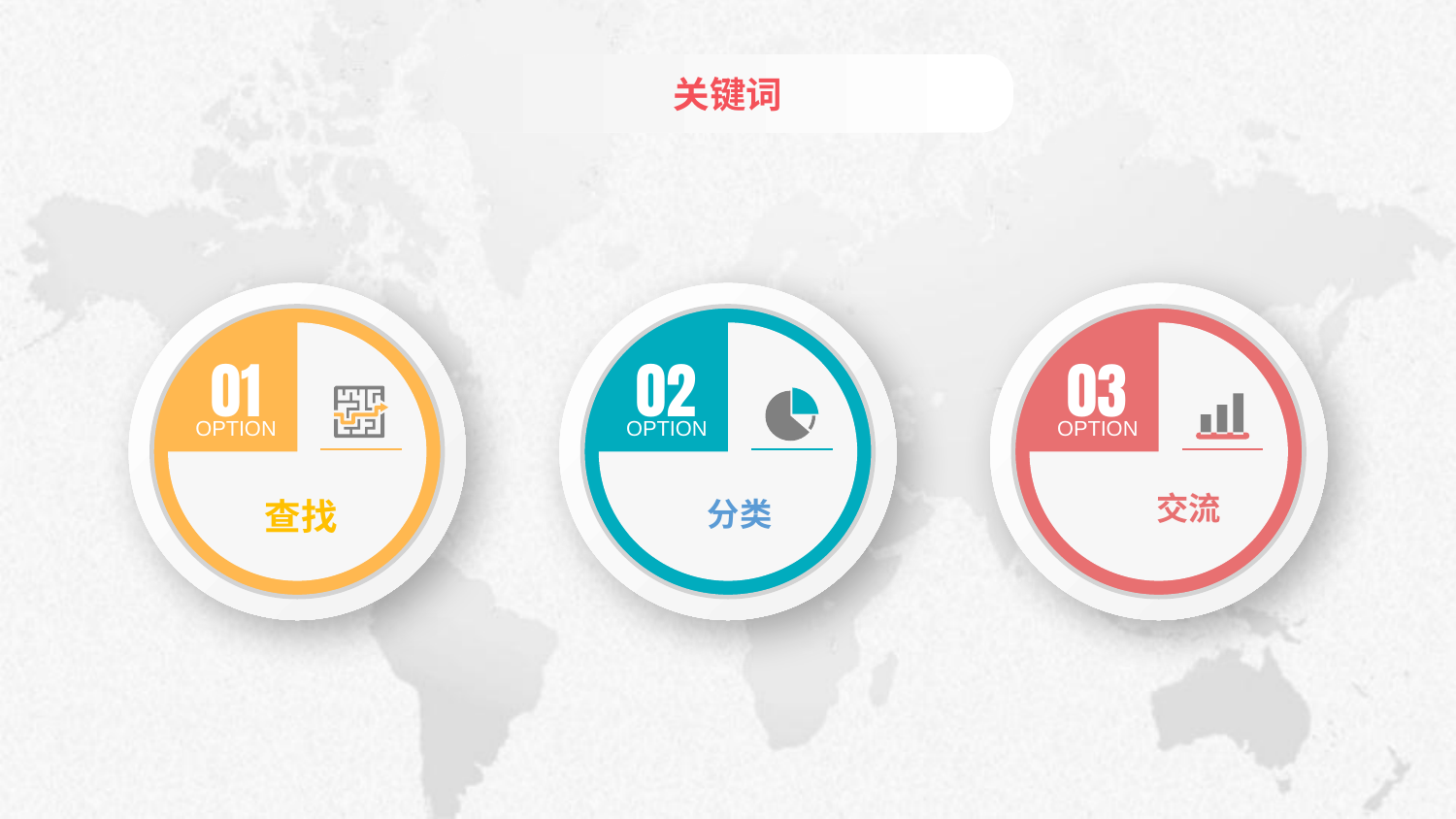

关键词

01
OPTION
02
OPTION
03
OPTION

交流
查找
分类